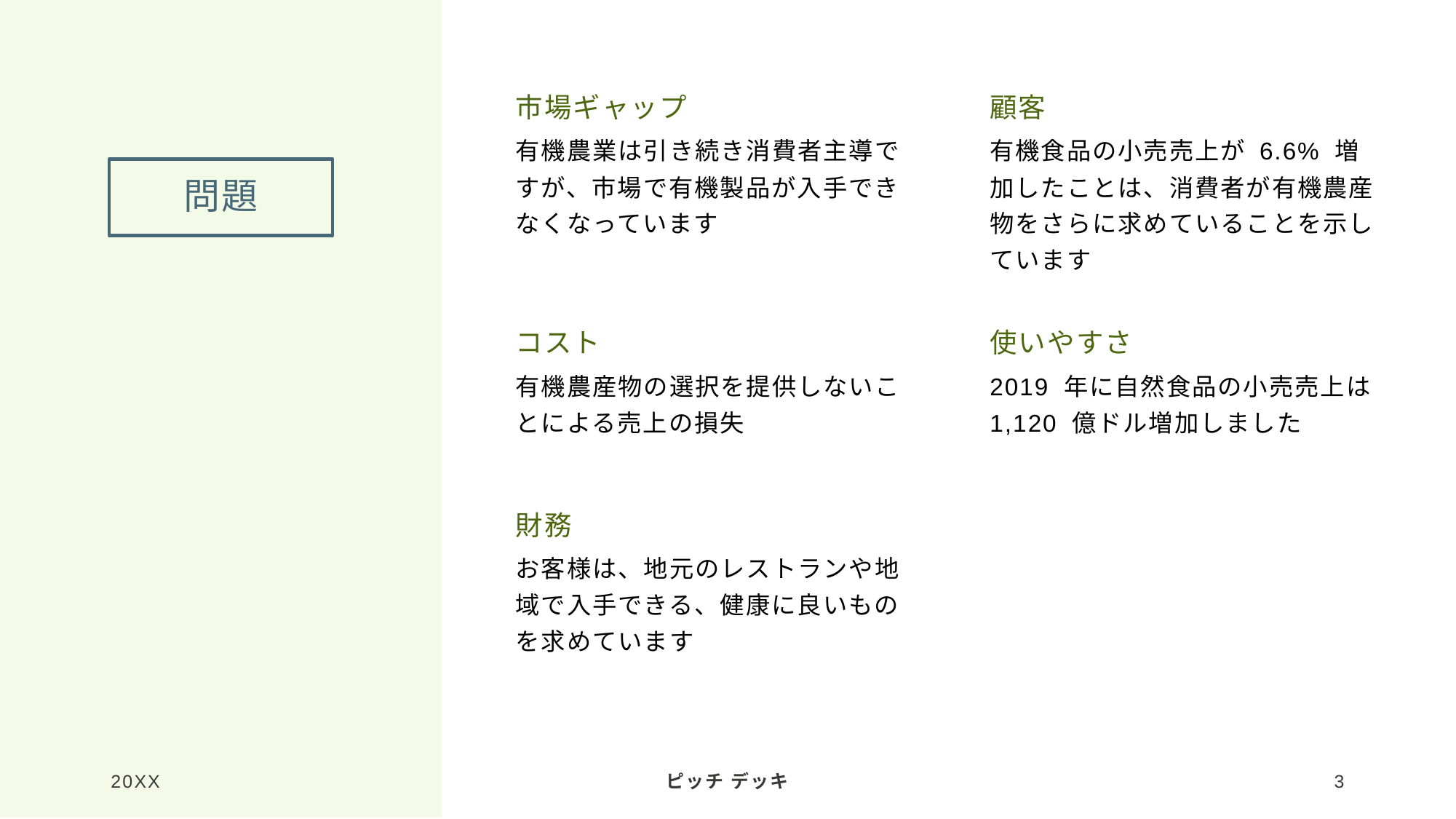

市場ギャップ
顧客
有機農業は引き続き消費者主導ですが、市場で有機製品が入手できなくなっています
有機食品の小売売上が 6.6% 増加したことは、消費者が有機農産物をさらに求めていることを示しています
# 問題
コスト
使いやすさ
有機農産物の選択を提供しないことによる売上の損失
2019 年に自然食品の小売売上は 1,120 億ドル増加しました
財務
お客様は、地元のレストランや地域で入手できる、健康に良いものを求めています
20XX
ピッチ デッキ
3